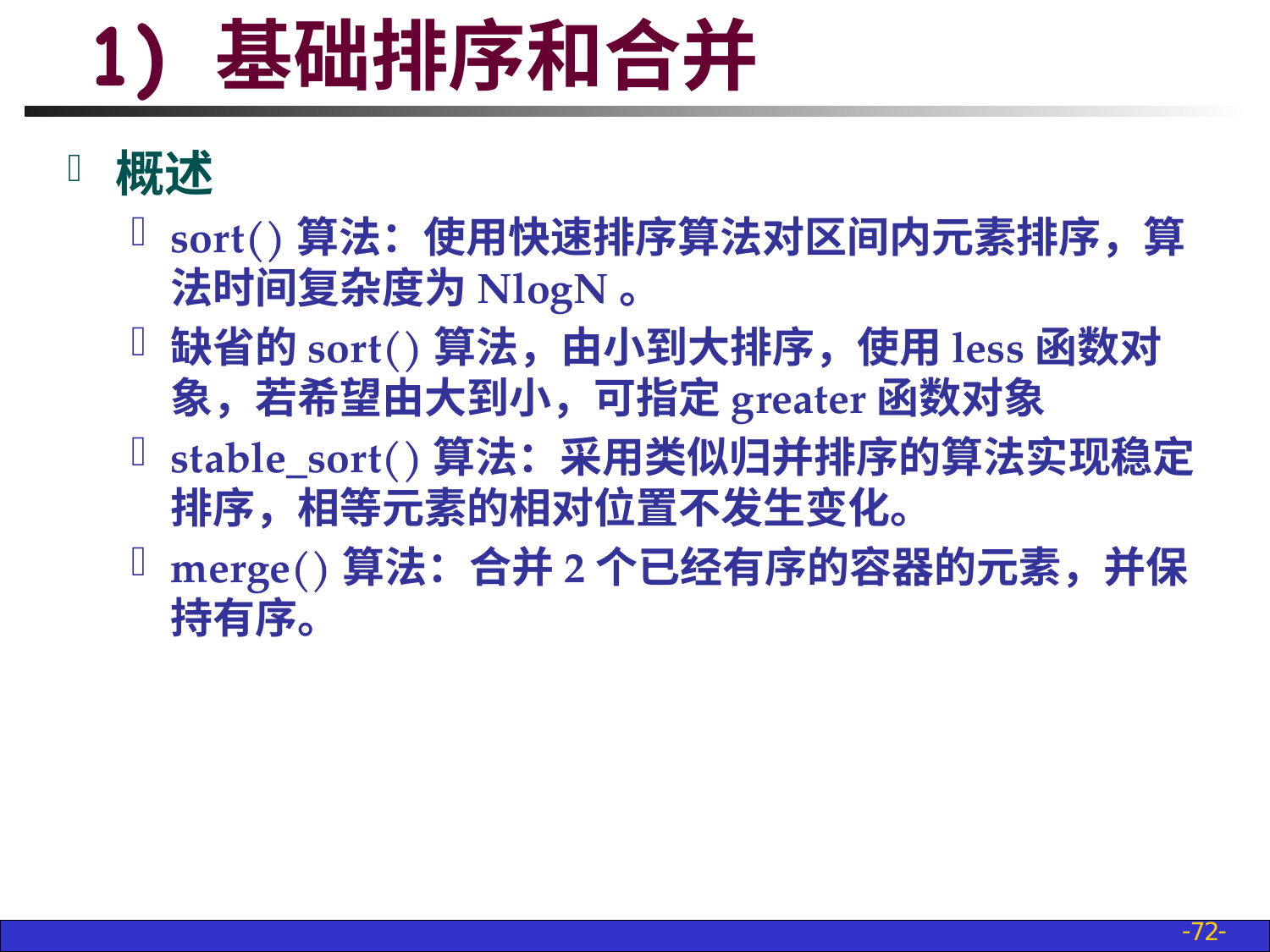

# 1) 基础排序和合并
概述
sort()算法：使用快速排序算法对区间内元素排序，算法时间复杂度为NlogN。
缺省的sort()算法，由小到大排序，使用less函数对象，若希望由大到小，可指定greater函数对象
stable_sort()算法：采用类似归并排序的算法实现稳定排序，相等元素的相对位置不发生变化。
merge()算法：合并2个已经有序的容器的元素，并保持有序。
-72-